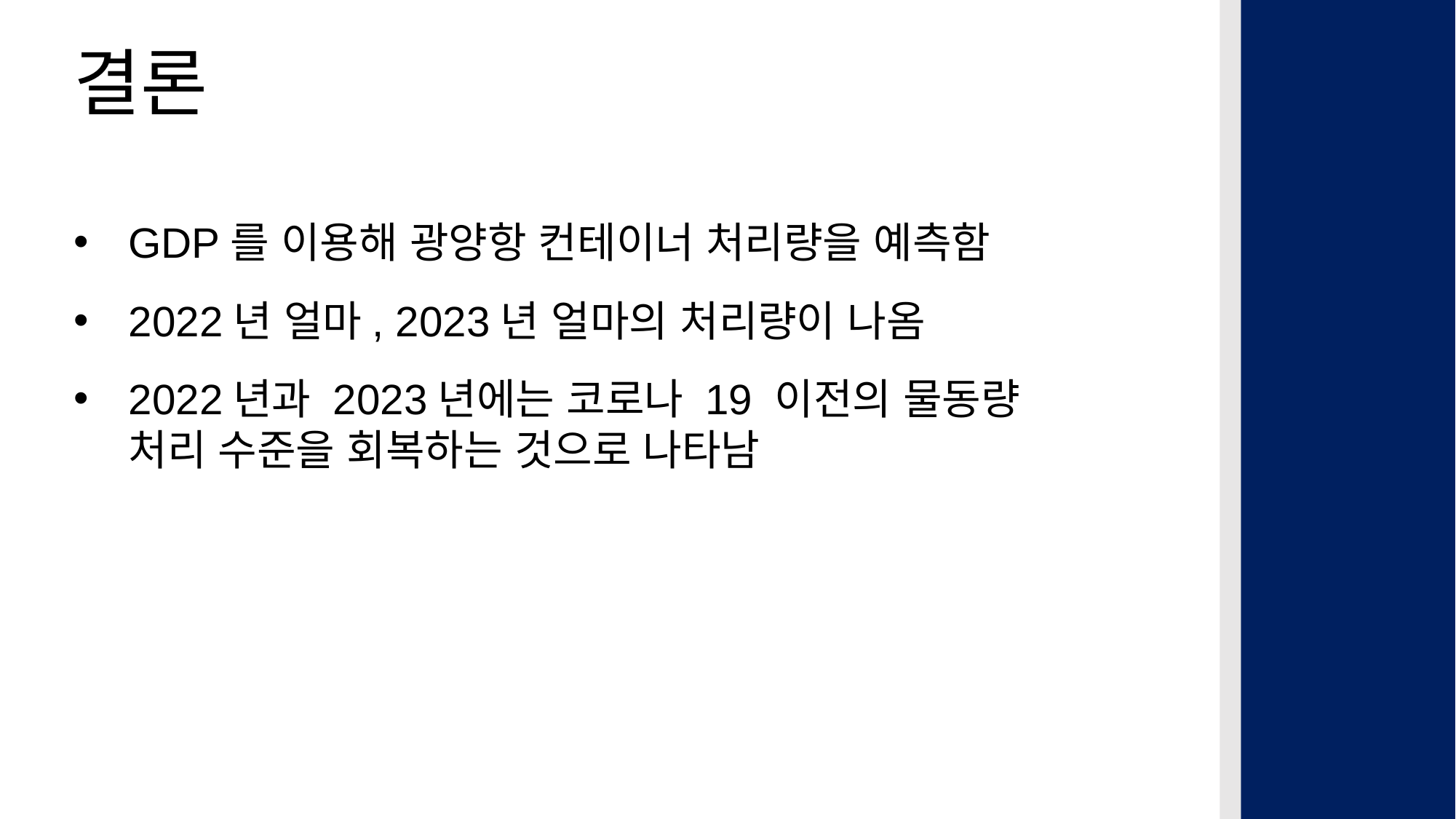

결론
GDP를 이용해 광양항 컨테이너 처리량을 예측함

2022년 얼마, 2023년 얼마의 처리량이 나옴

2022년과 2023년에는 코로나 19 이전의 물동량 처리 수준을 회복하는 것으로 나타남